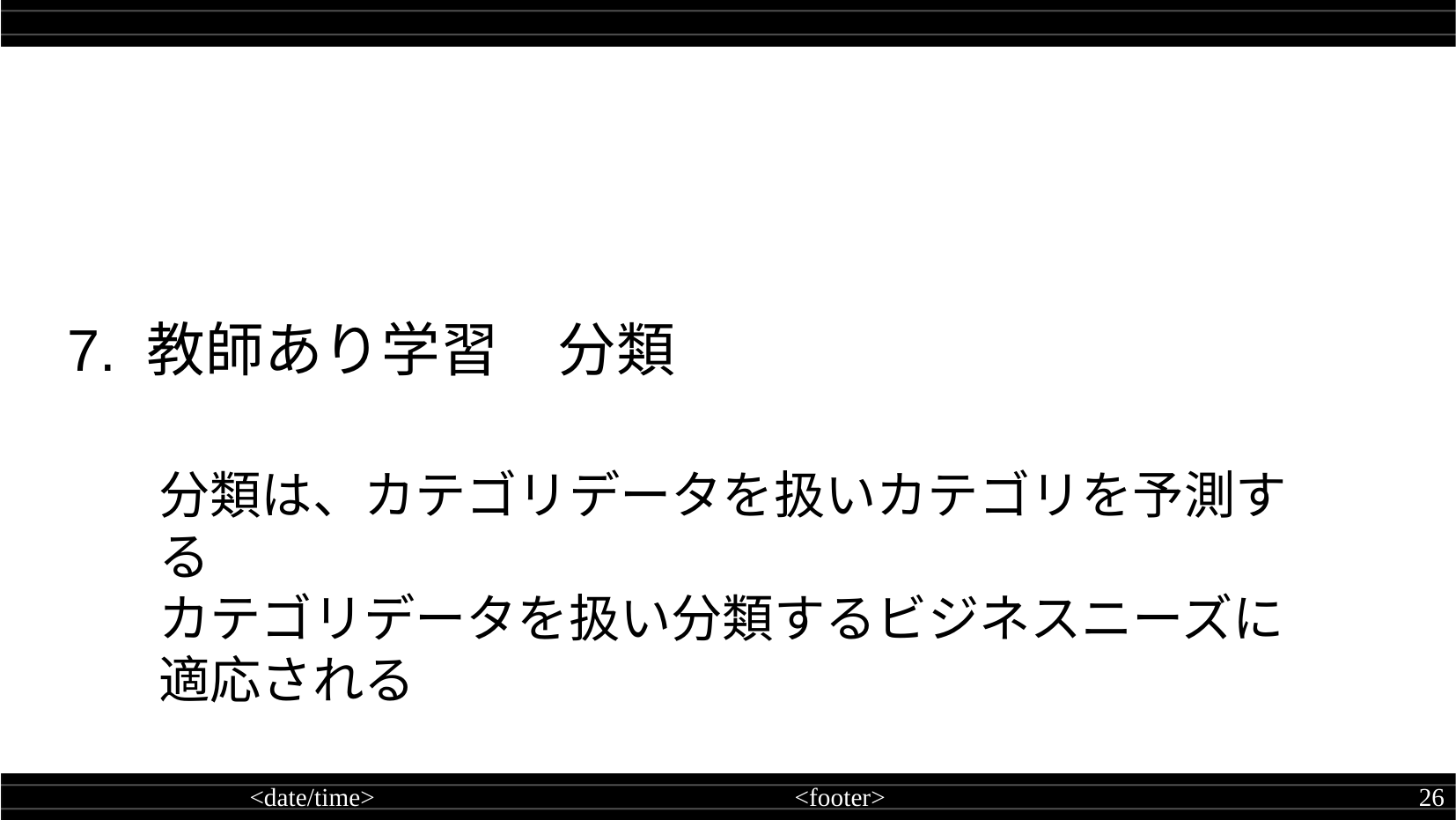

7. 教師あり学習　分類
分類は、カテゴリデータを扱いカテゴリを予測する
カテゴリデータを扱い分類するビジネスニーズに
適応される